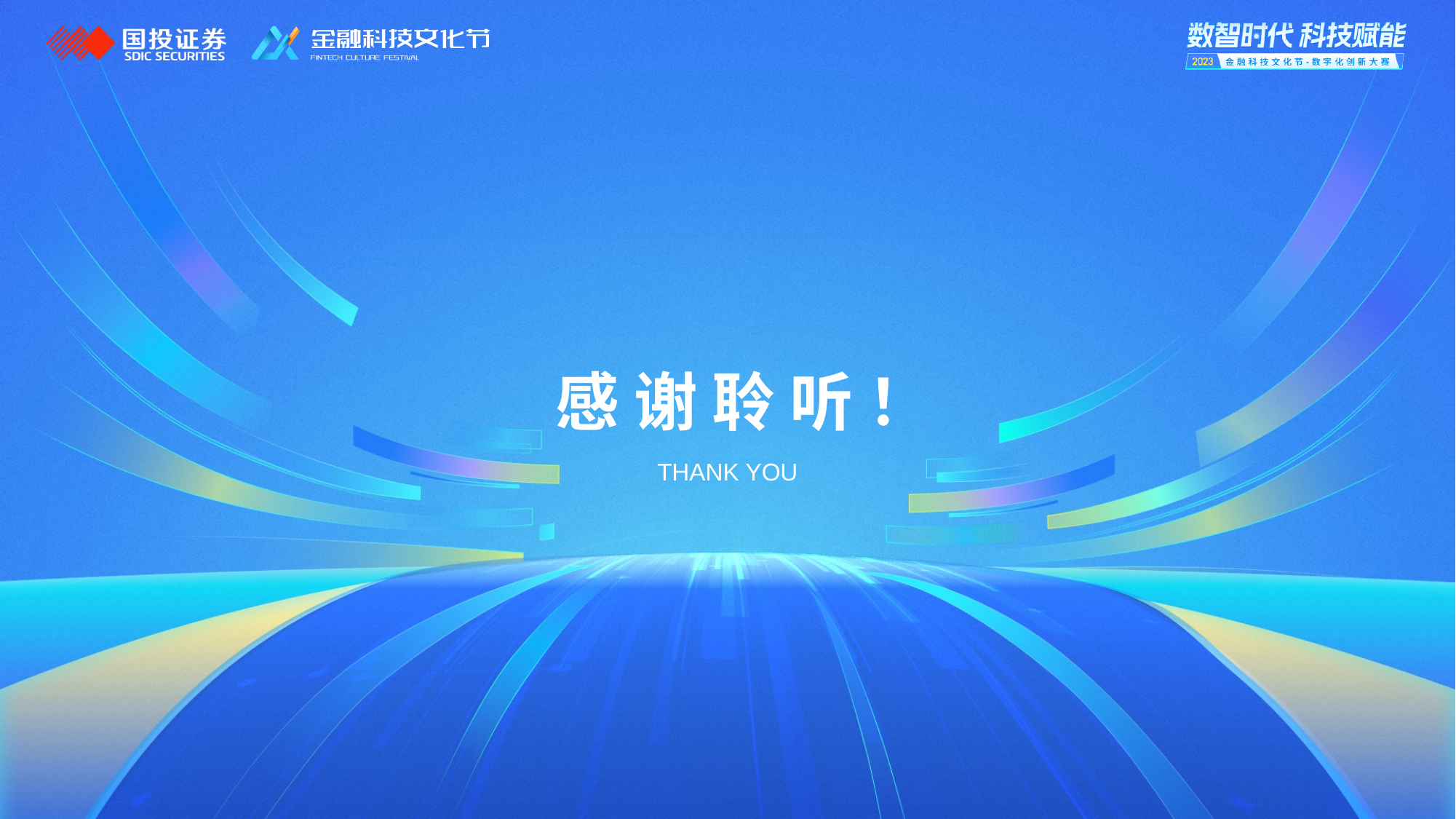

感 谢 聆 听 ！
THANK YOU